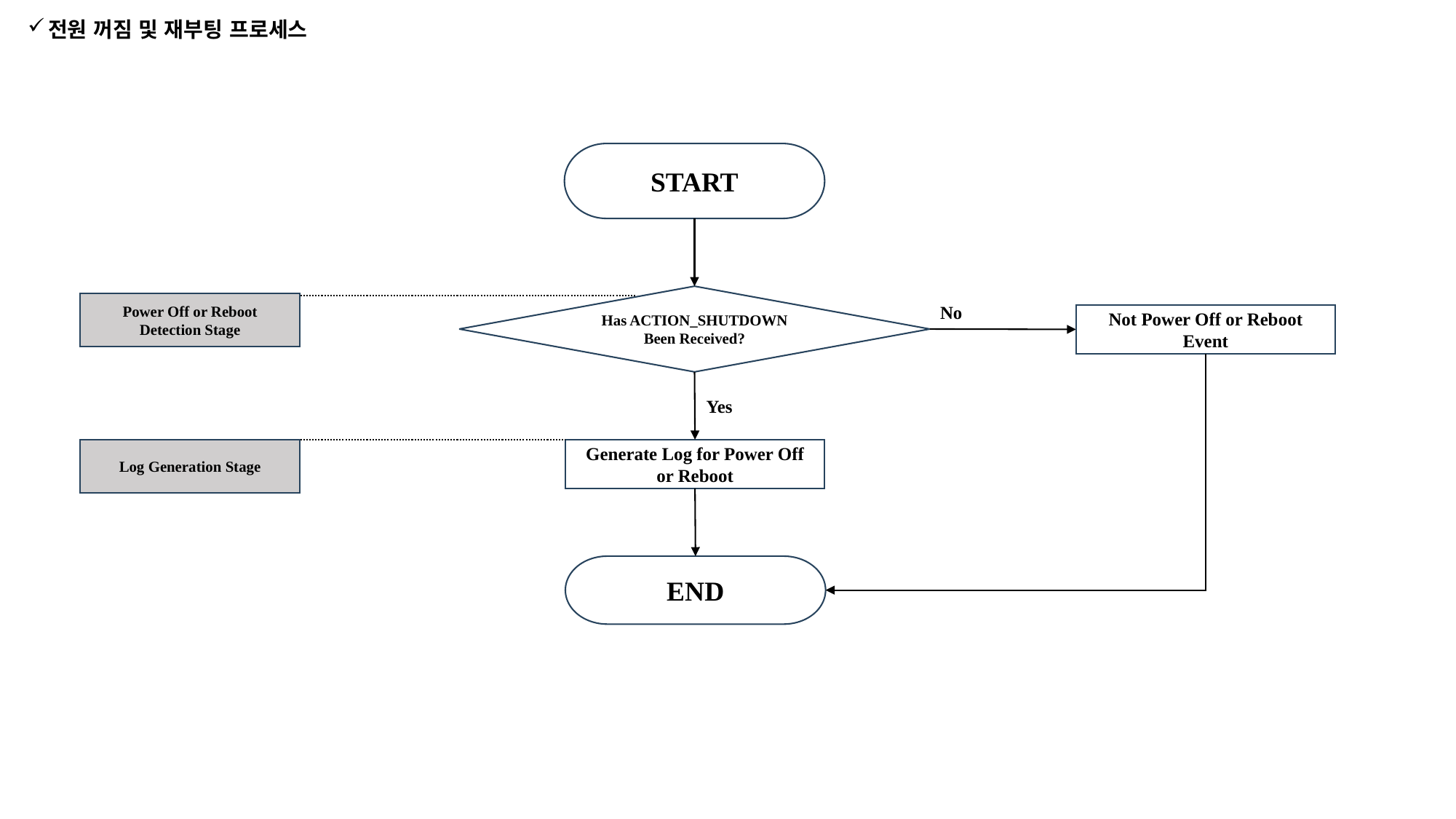

전원 꺼짐 및 재부팅 프로세스
START
Has ACTION_SHUTDOWN Been Received?
Power Off or Reboot Detection Stage
No
Not Power Off or Reboot Event
Yes
Log Generation Stage
Generate Log for Power Off or Reboot
END